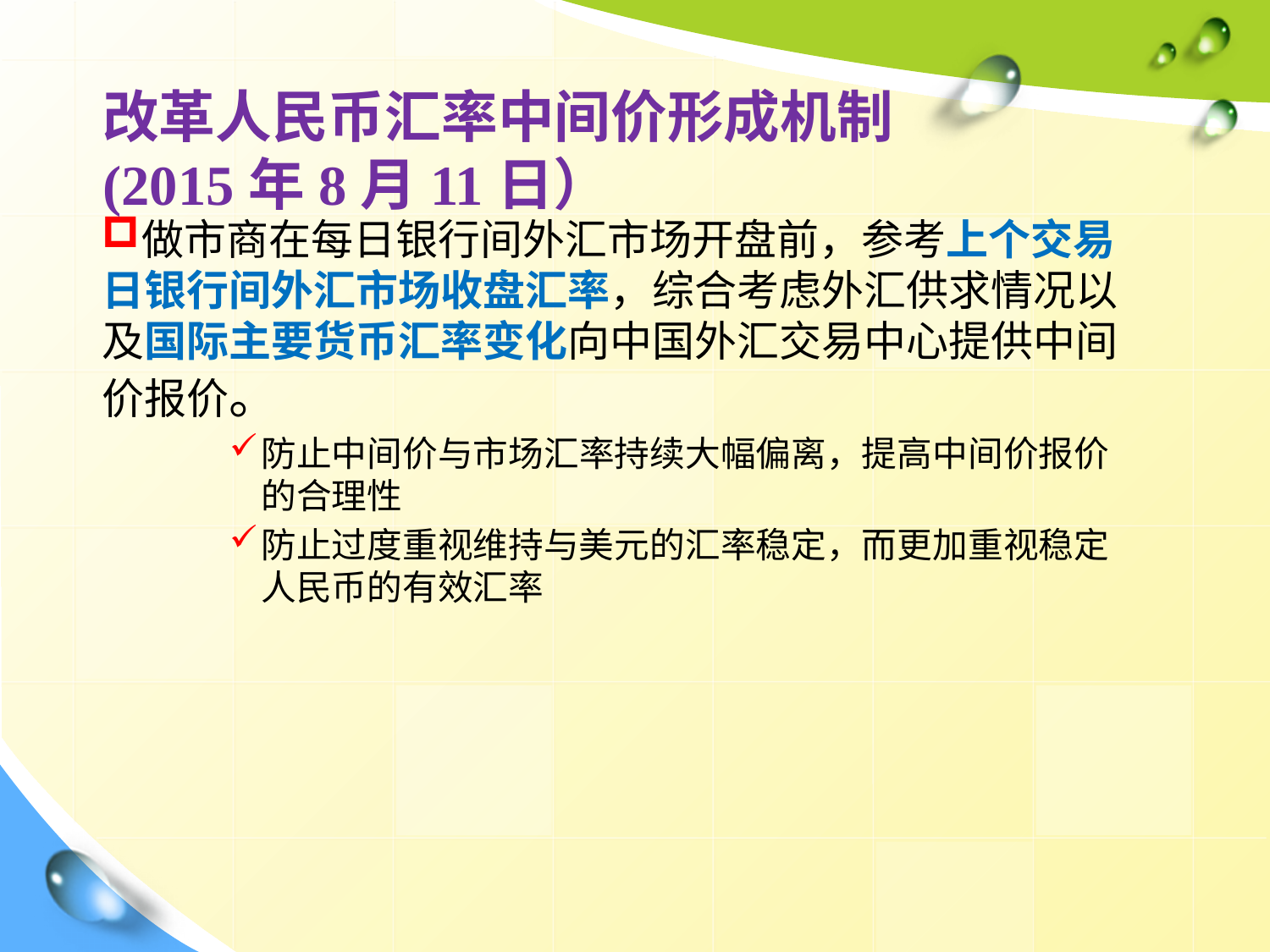

改革人民币汇率中间价形成机制
(2015年8月11日）
做市商在每日银行间外汇市场开盘前，参考上个交易日银行间外汇市场收盘汇率，综合考虑外汇供求情况以及国际主要货币汇率变化向中国外汇交易中心提供中间价报价。
防止中间价与市场汇率持续大幅偏离，提高中间价报价的合理性
防止过度重视维持与美元的汇率稳定，而更加重视稳定人民币的有效汇率